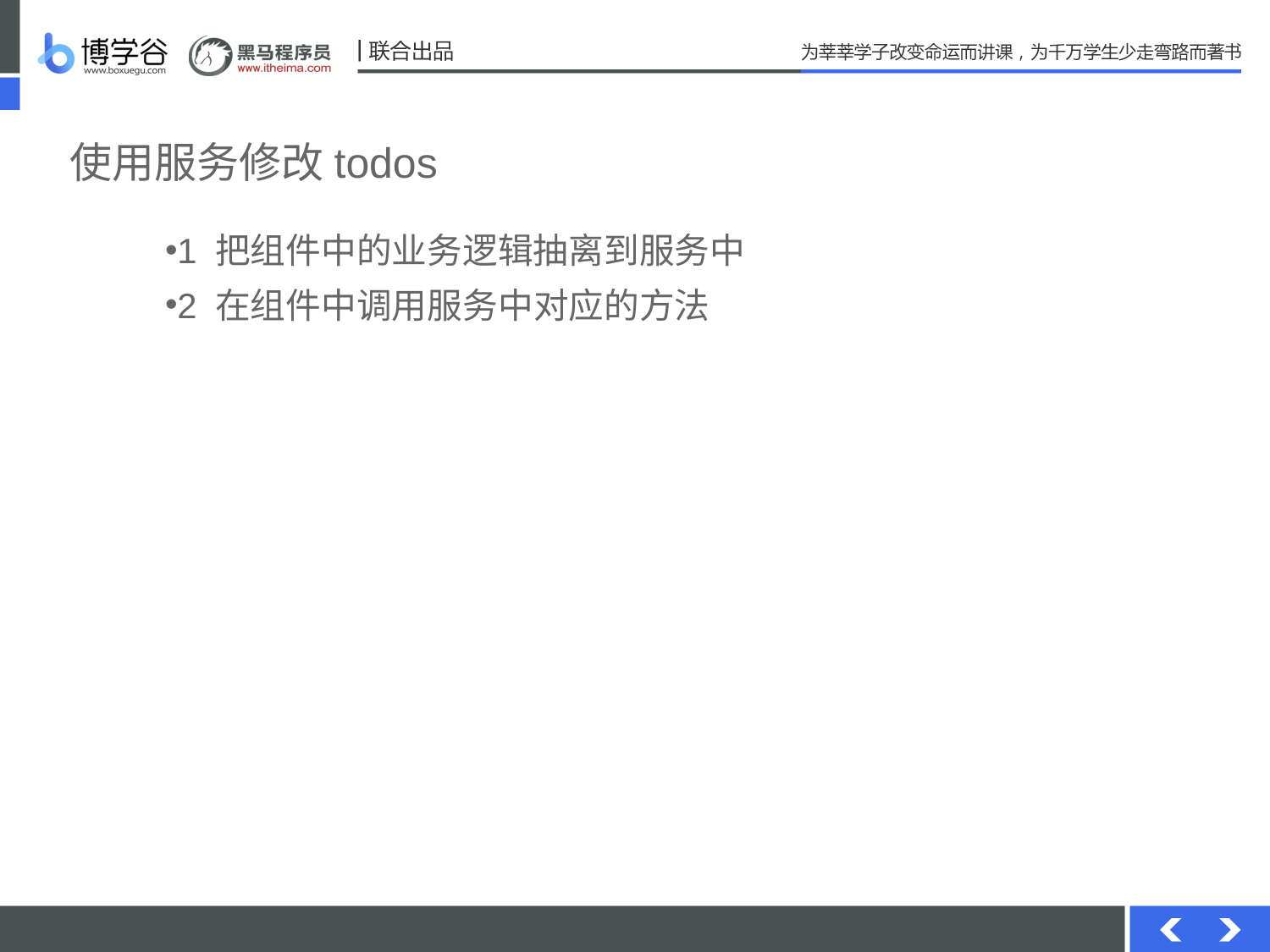

# 使用服务修改todos
1 把组件中的业务逻辑抽离到服务中
2 在组件中调用服务中对应的方法